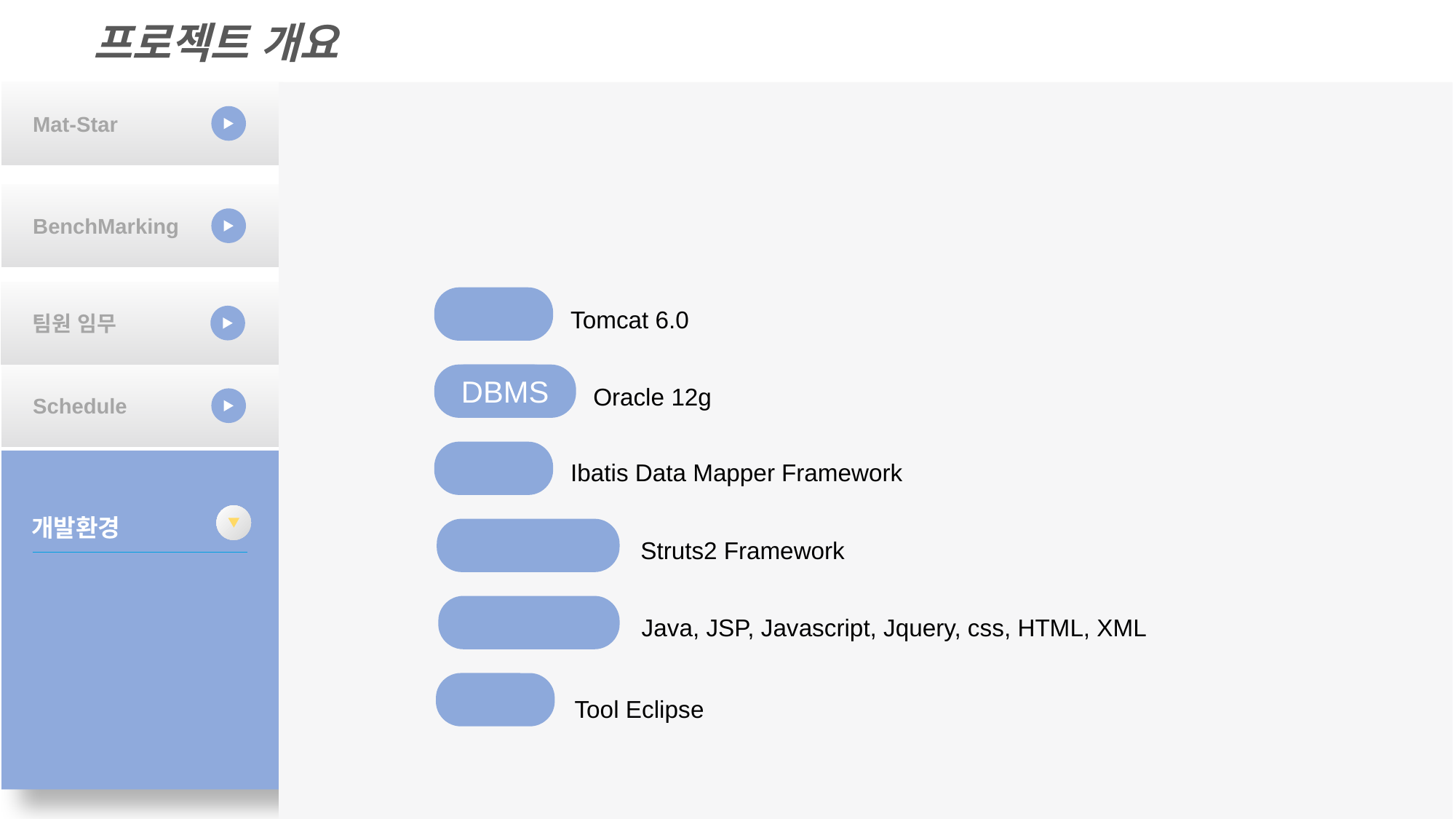

프로젝트 개요
Mat-Star

BenchMarking

팀원 임무

Tomcat 6.0

WAS

Oracle 12g
DBMS
Ibatis Data Mapper Framework

ORM
Struts2 Framework

Framework
Java, JSP, Javascript, Jquery, css, HTML, XML

Language

IDE
Tool Eclipse
Schedule

개발환경